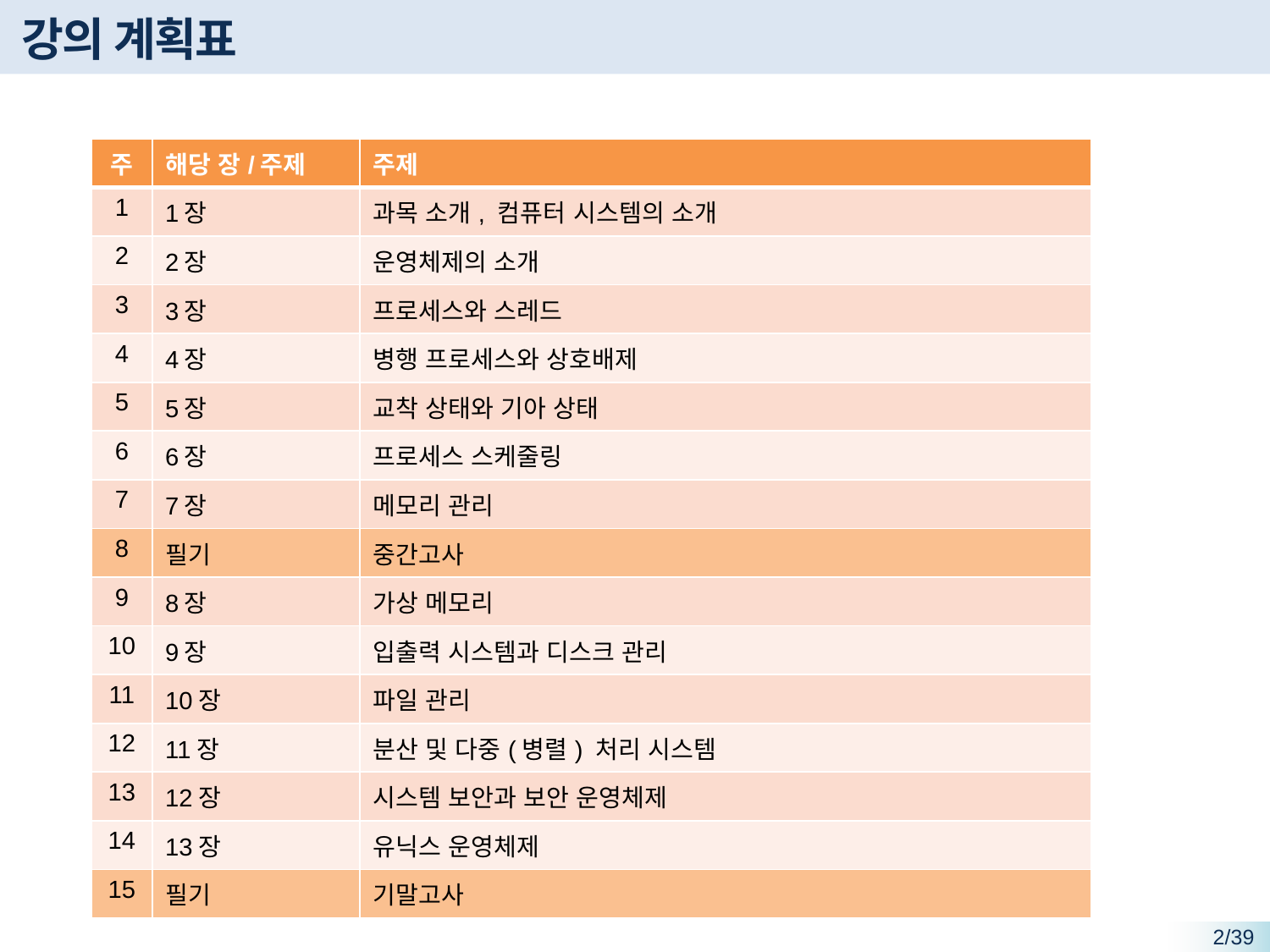

# 강의 계획표
| 주 | 해당 장/주제 | 주제 |
| --- | --- | --- |
| 1 | 1장 | 과목 소개, 컴퓨터 시스템의 소개 |
| 2 | 2장 | 운영체제의 소개 |
| 3 | 3장 | 프로세스와 스레드 |
| 4 | 4장 | 병행 프로세스와 상호배제 |
| 5 | 5장 | 교착 상태와 기아 상태 |
| 6 | 6장 | 프로세스 스케줄링 |
| 7 | 7장 | 메모리 관리 |
| 8 | 필기 | 중간고사 |
| 9 | 8장 | 가상 메모리 |
| 10 | 9장 | 입출력 시스템과 디스크 관리 |
| 11 | 10장 | 파일 관리 |
| 12 | 11장 | 분산 및 다중(병렬) 처리 시스템 |
| 13 | 12장 | 시스템 보안과 보안 운영체제 |
| 14 | 13장 | 유닉스 운영체제 |
| 15 | 필기 | 기말고사 |